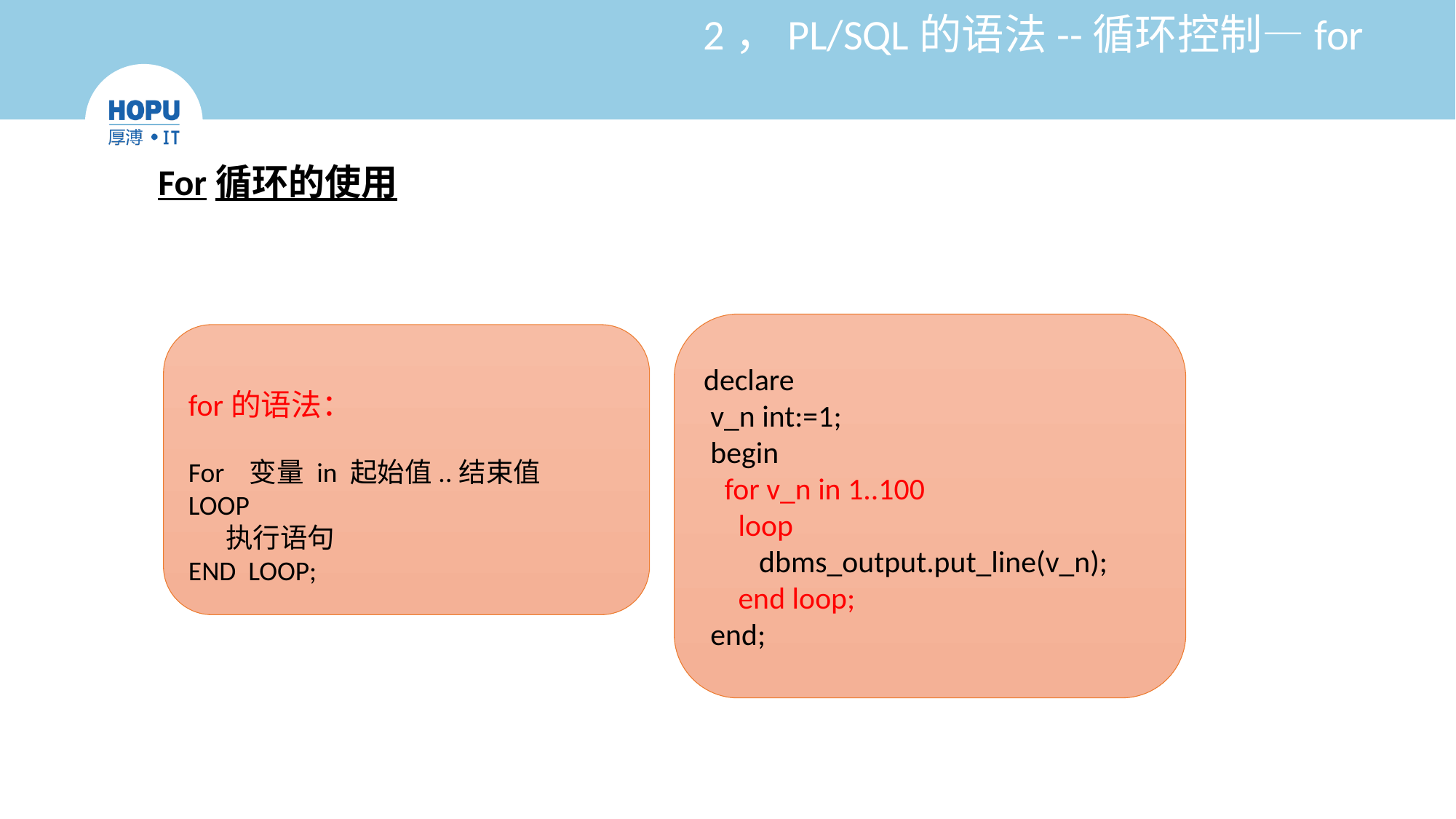

# 2，PL/SQL的语法--循环控制—for
For循环的使用
declare
 v_n int:=1;
 begin
   for v_n in 1..100
     loop
        dbms_output.put_line(v_n);
     end loop;
 end;

for的语法：

For   变量 in 起始值..结束值
LOOP
     执行语句
END  LOOP;